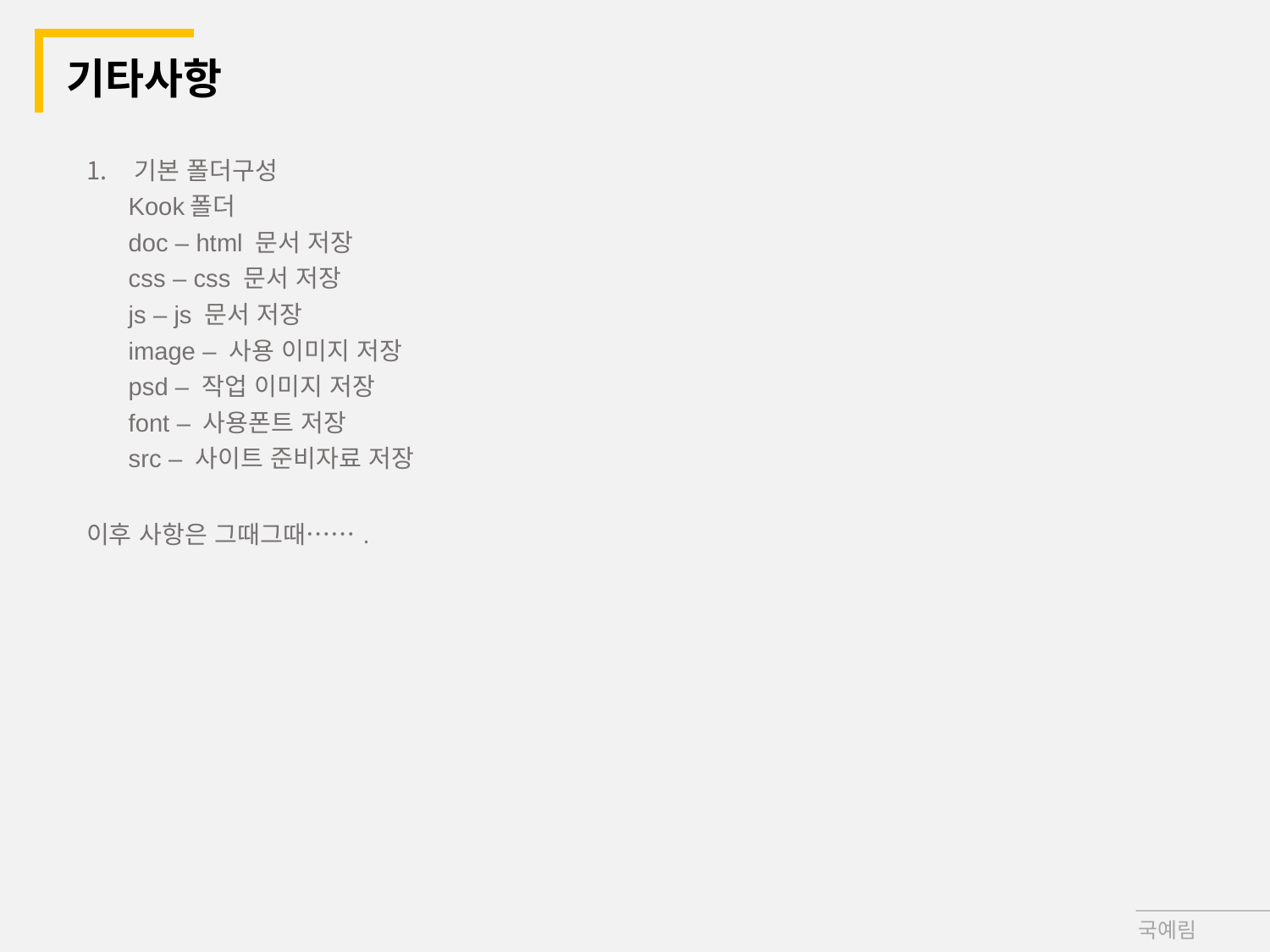

# 기타사항
| 기본 폴더구성 Kook폴더 doc – html 문서 저장 css – css 문서 저장 js – js 문서 저장 image – 사용 이미지 저장 psd – 작업 이미지 저장 font – 사용폰트 저장 src – 사이트 준비자료 저장 |  |
| --- | --- |
| 이후 사항은 그때그때……. |  |